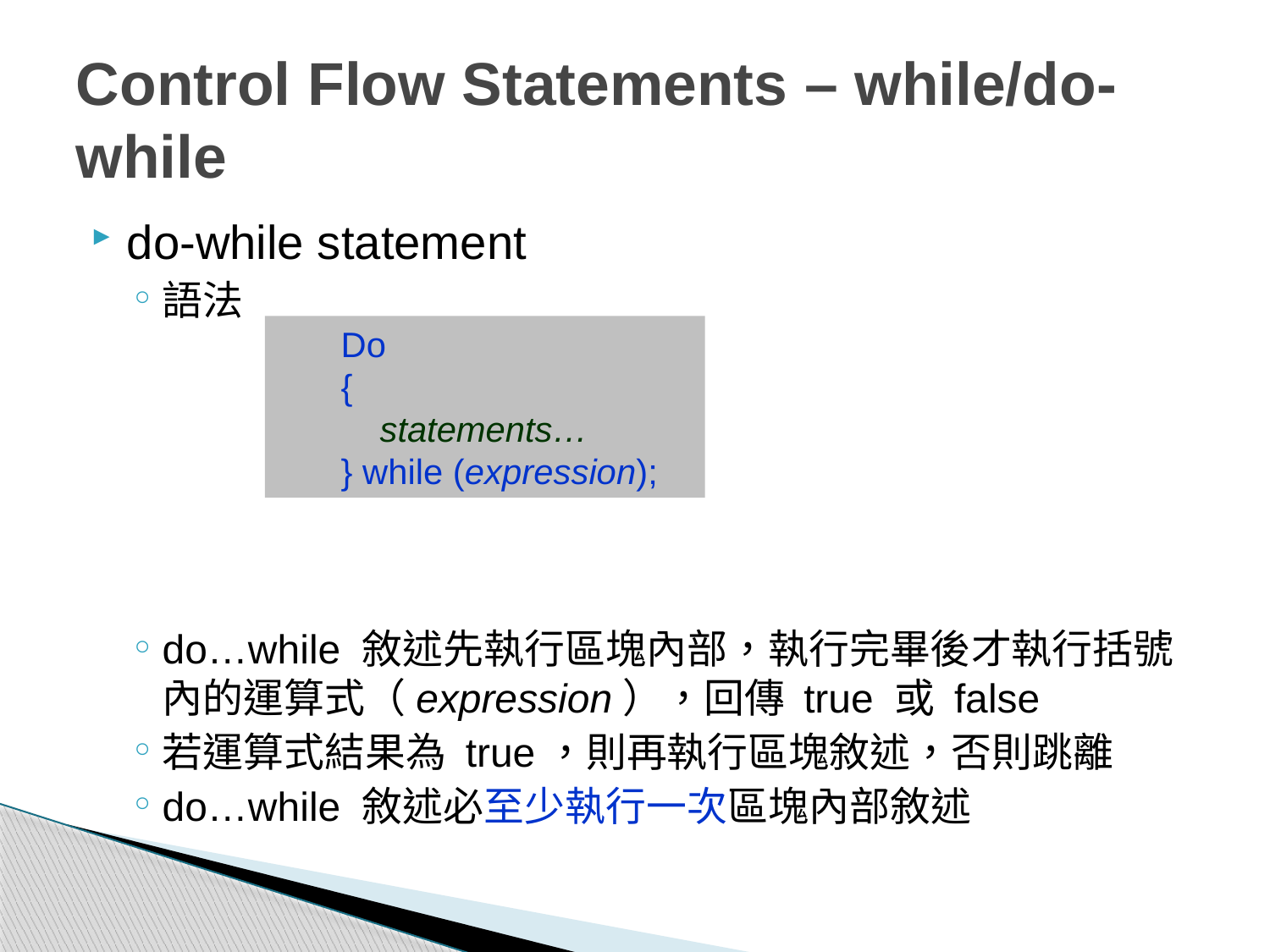

# Control Flow Statements – while/do-while
do-while statement
語法

do…while 敘述先執行區塊內部，執行完畢後才執行括號內的運算式（expression），回傳 true 或 false
若運算式結果為 true，則再執行區塊敘述，否則跳離
do…while 敘述必至少執行一次區塊內部敘述
Do
{
    statements…
} while (expression);